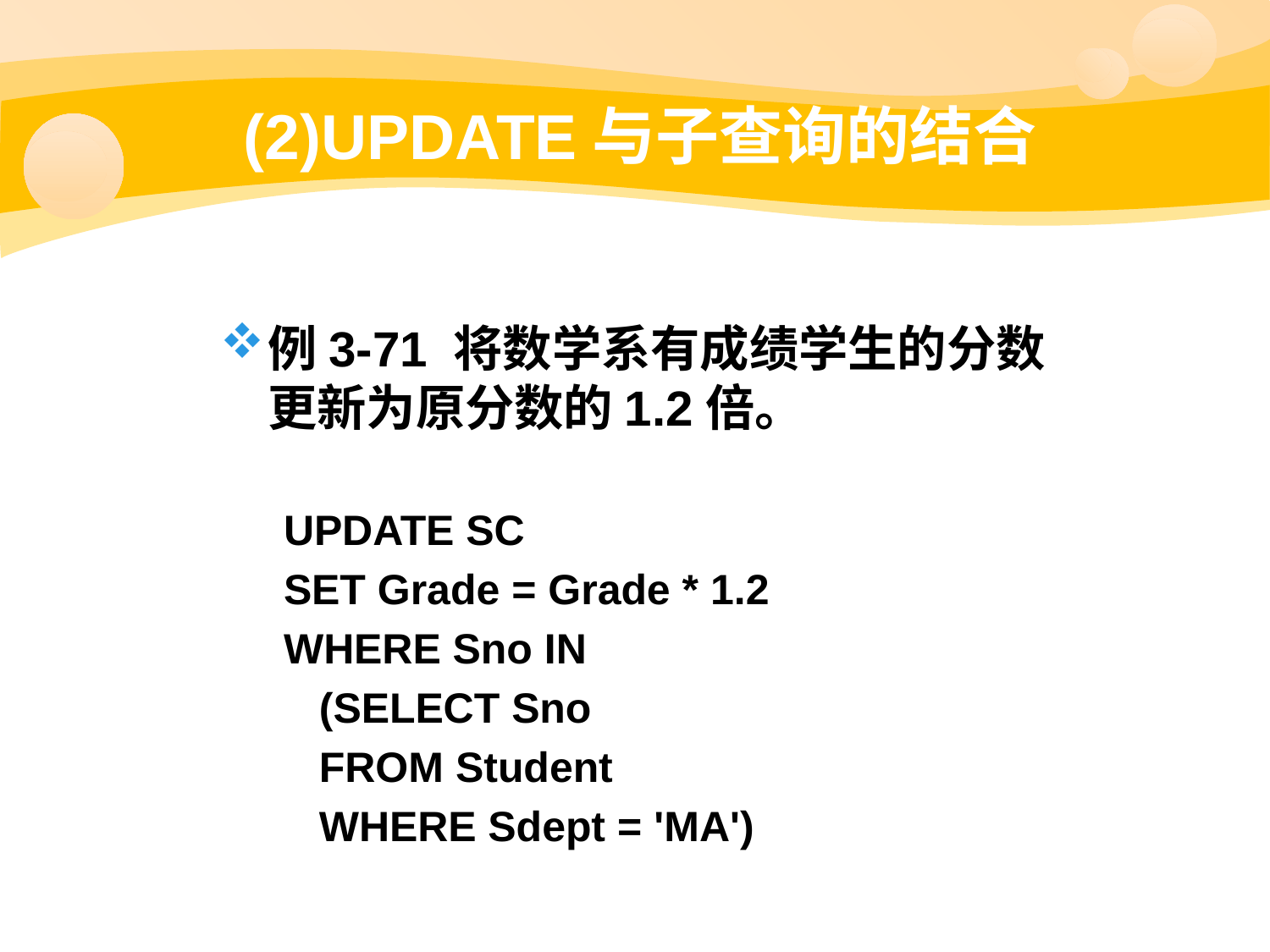

# (2)UPDATE与子查询的结合
例3-71 将数学系有成绩学生的分数更新为原分数的1.2倍。

UPDATE SC
SET Grade = Grade * 1.2
WHERE Sno IN
   (SELECT Sno
   FROM Student
   WHERE Sdept = 'MA')